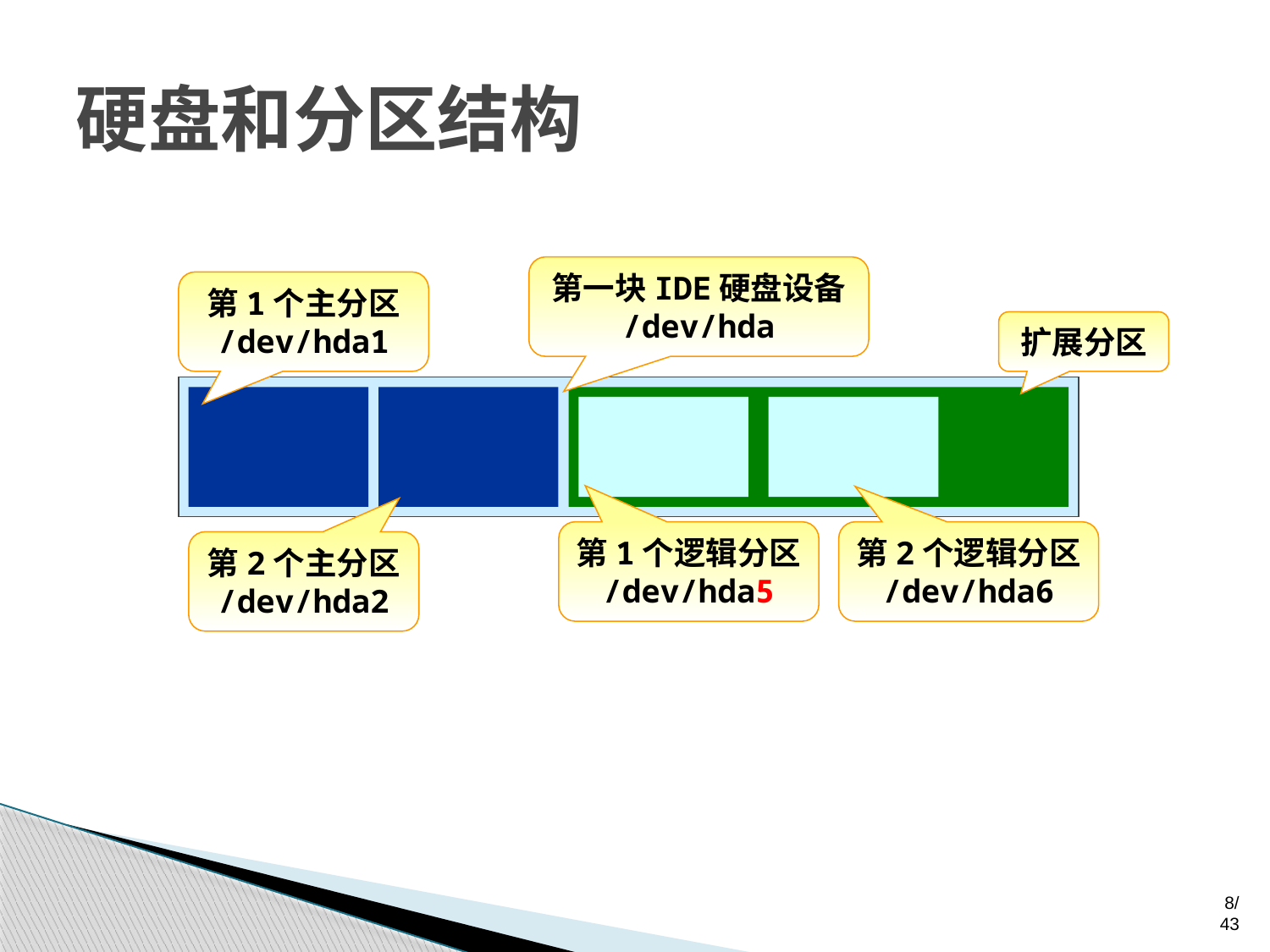

# 硬盘和分区结构
第一块IDE硬盘设备
/dev/hda
第1个主分区 /dev/hda1
扩展分区

第1个逻辑分区
/dev/hda5
第2个逻辑分区
/dev/hda6
第2个主分区
/dev/hda2
8/43